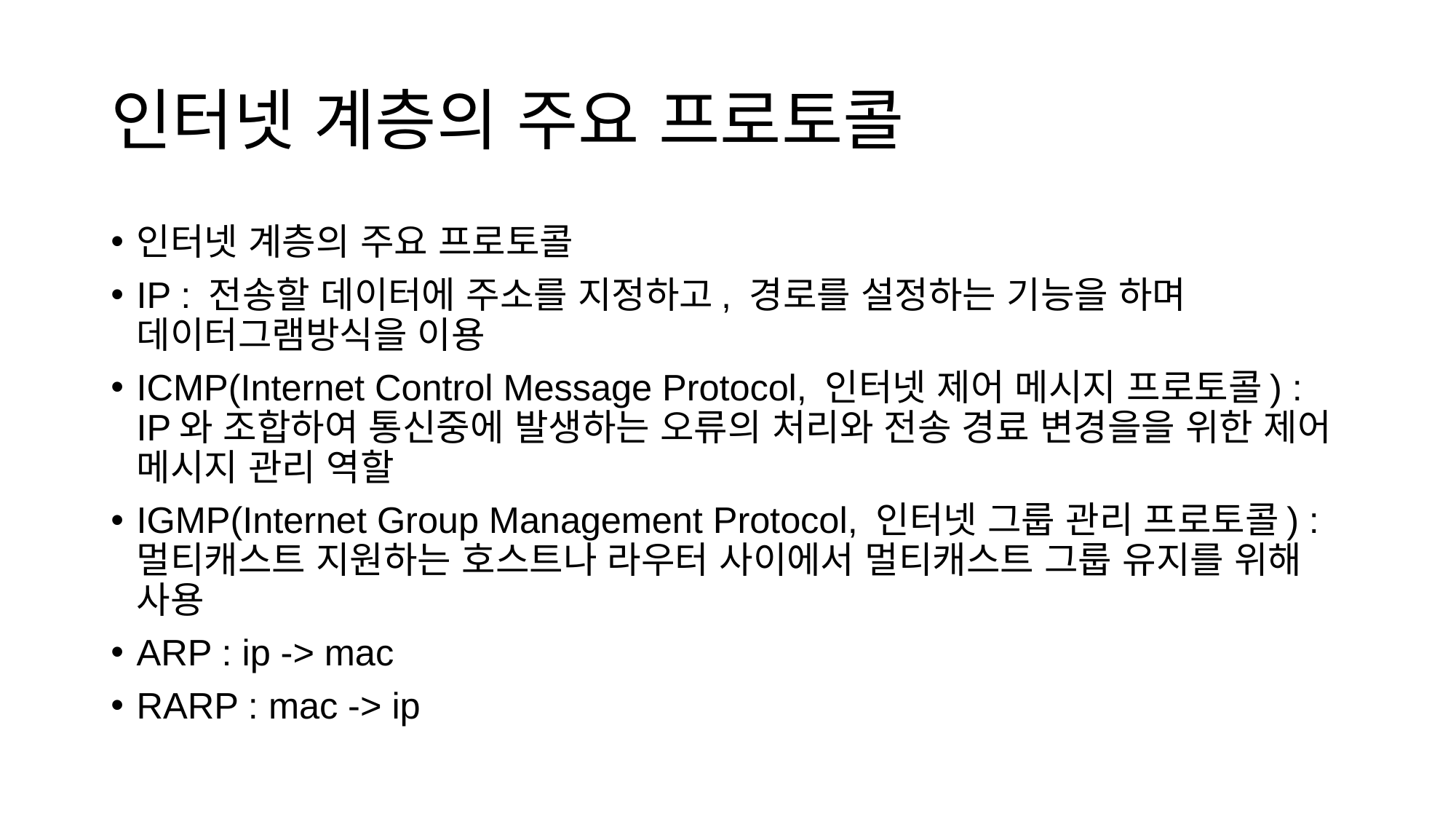

# 인터넷 계층의 주요 프로토콜
인터넷 계층의 주요 프로토콜
IP : 전송할 데이터에 주소를 지정하고, 경로를 설정하는 기능을 하며 데이터그램방식을 이용
ICMP(Internet Control Message Protocol, 인터넷 제어 메시지 프로토콜) : IP와 조합하여 통신중에 발생하는 오류의 처리와 전송 경료 변경을을 위한 제어 메시지 관리 역할
IGMP(Internet Group Management Protocol, 인터넷 그룹 관리 프로토콜) : 멀티캐스트 지원하는 호스트나 라우터 사이에서 멀티캐스트 그룹 유지를 위해 사용
ARP : ip -> mac
RARP : mac -> ip